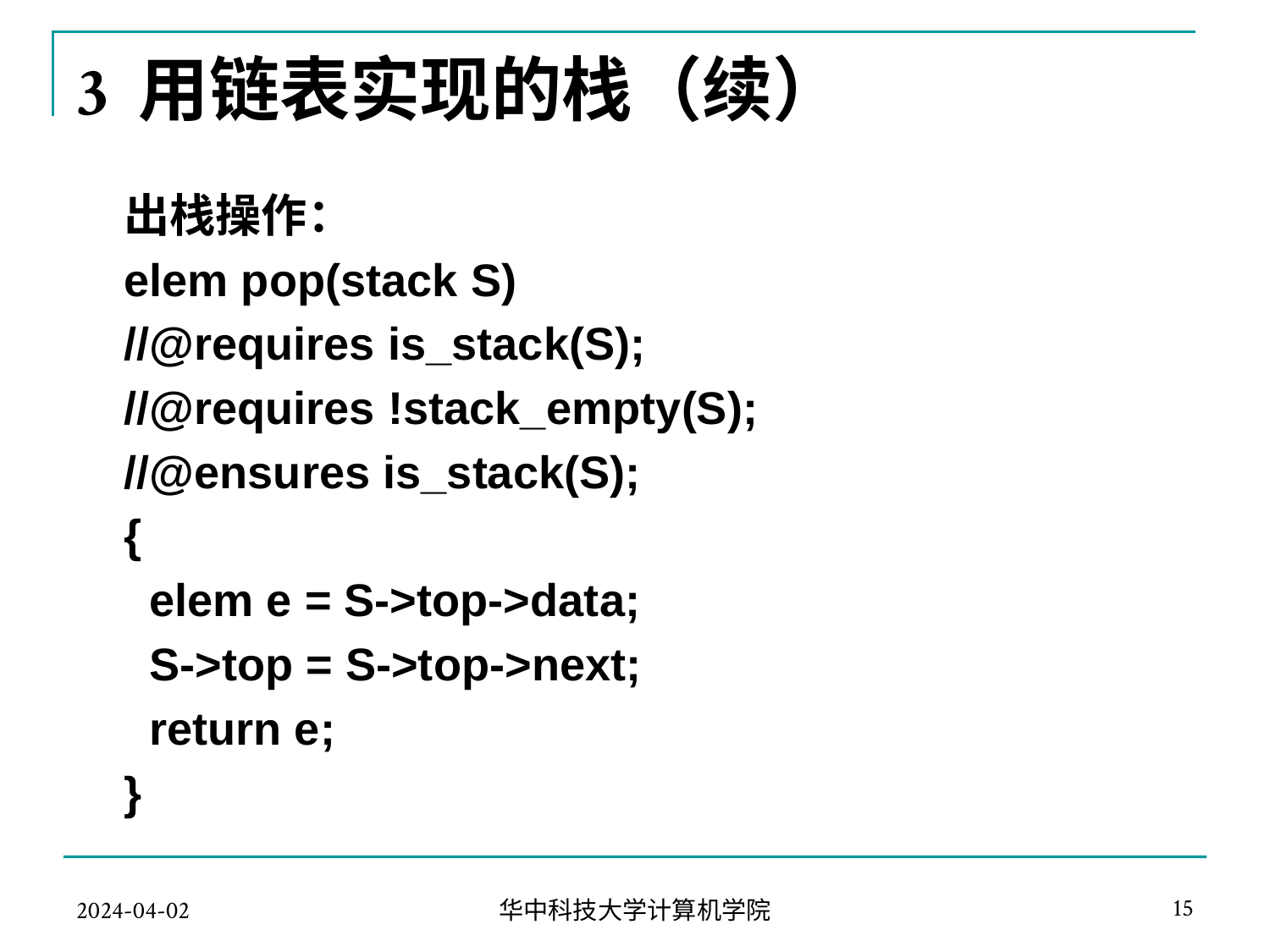

# 3 用链表实现的栈（续）
	出栈操作：
	elem pop(stack S)
	//@requires is_stack(S);
	//@requires !stack_empty(S);
	//@ensures is_stack(S);
	{
	  elem e = S->top->data;
	  S->top = S->top->next;
	  return e;
	}
2024-04-02
15
华中科技大学计算机学院